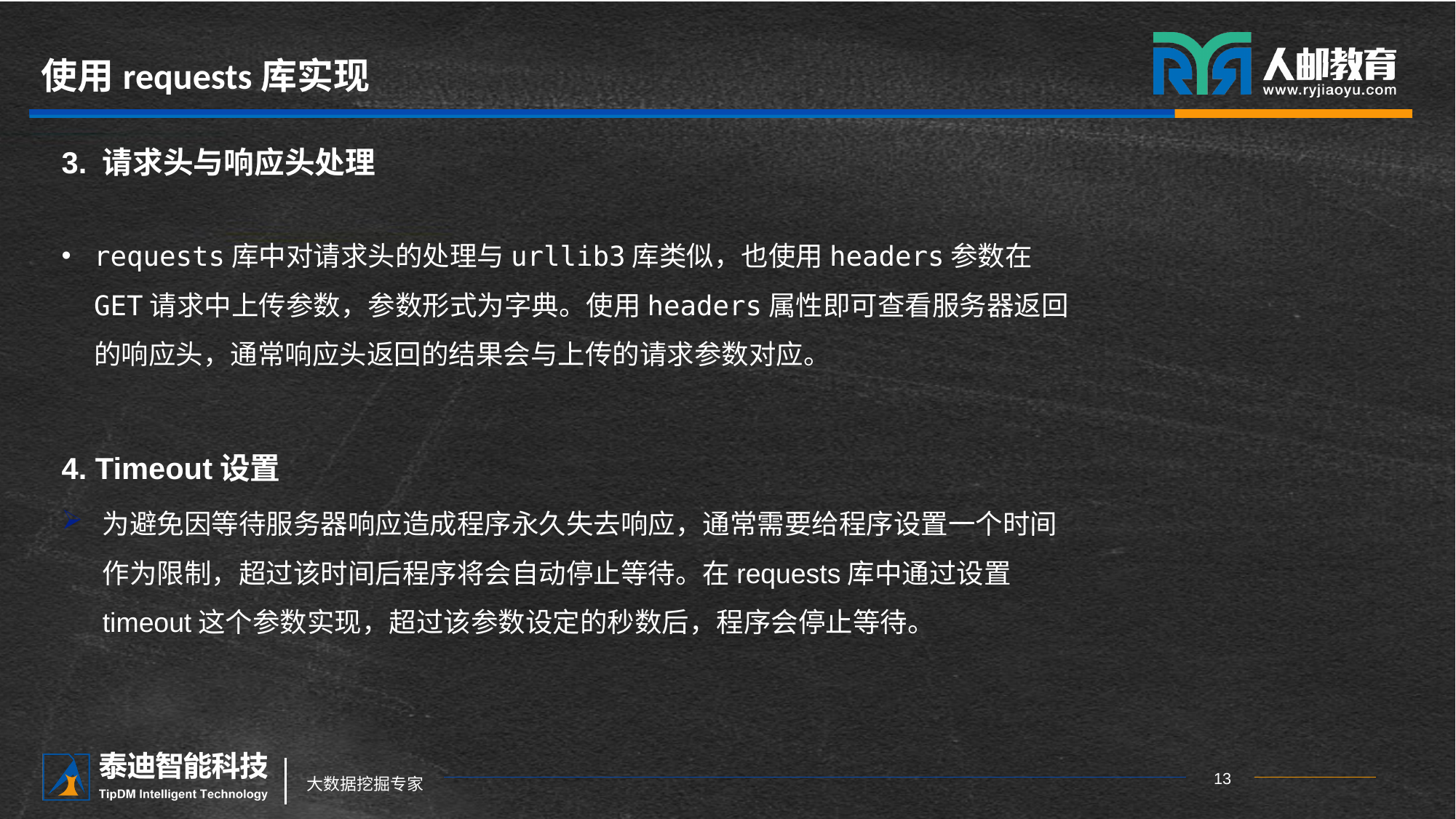

# 使用requests库实现
3. 请求头与响应头处理
requests库中对请求头的处理与urllib3库类似，也使用headers参数在GET请求中上传参数，参数形式为字典。使用headers属性即可查看服务器返回的响应头，通常响应头返回的结果会与上传的请求参数对应。

4. Timeout设置
为避免因等待服务器响应造成程序永久失去响应，通常需要给程序设置一个时间作为限制，超过该时间后程序将会自动停止等待。在requests库中通过设置timeout这个参数实现，超过该参数设定的秒数后，程序会停止等待。